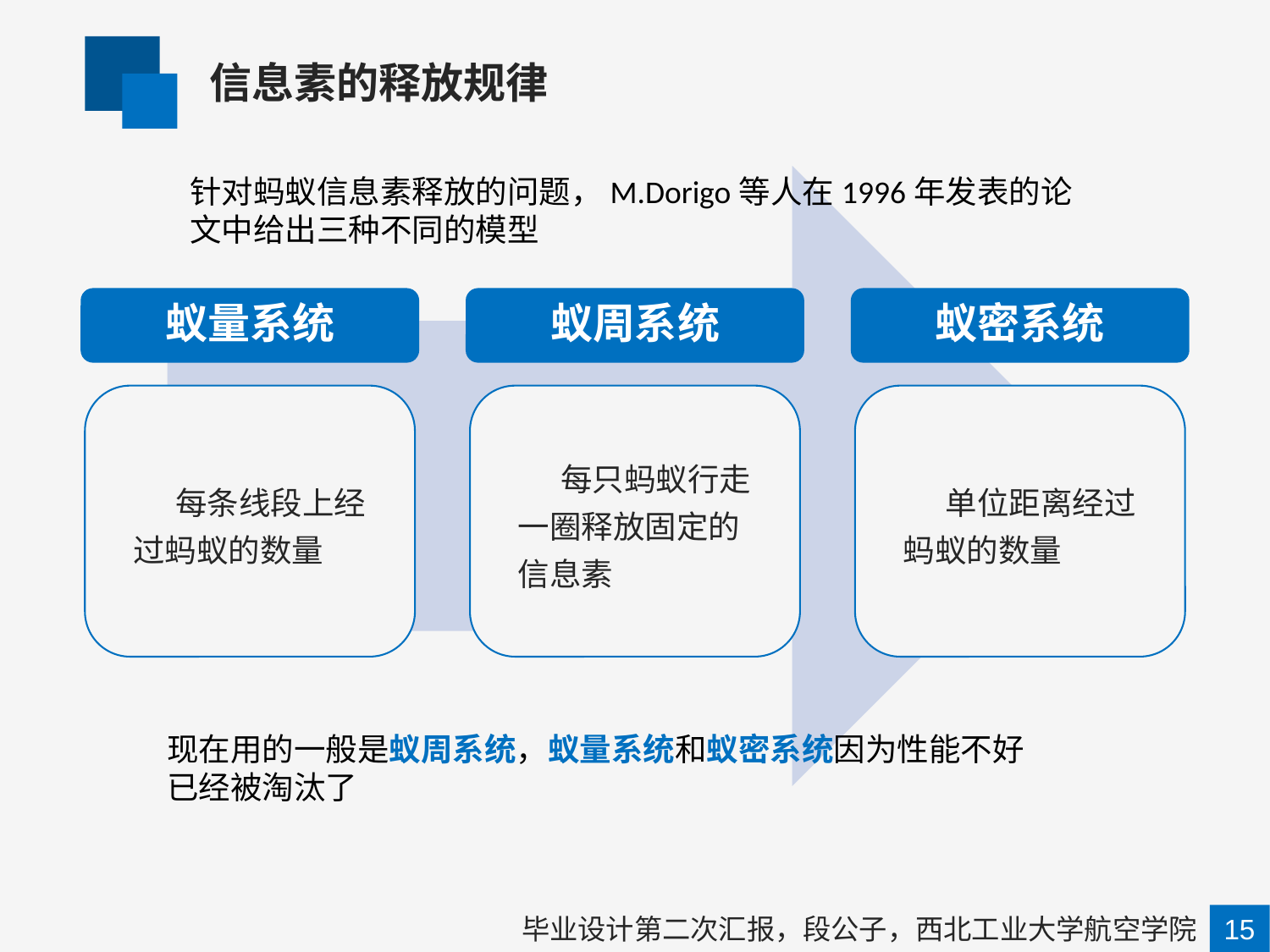

信息素的释放规律

针对蚂蚁信息素释放的问题，M.Dorigo等人在1996年发表的论文中给出三种不同的模型
蚁量系统
蚁周系统
蚁密系统
每条线段上经过蚂蚁的数量
每只蚂蚁行走一圈释放固定的信息素
单位距离经过蚂蚁的数量
现在用的一般是蚁周系统，蚁量系统和蚁密系统因为性能不好已经被淘汰了
毕业设计第二次汇报，段公子，西北工业大学航空学院
15